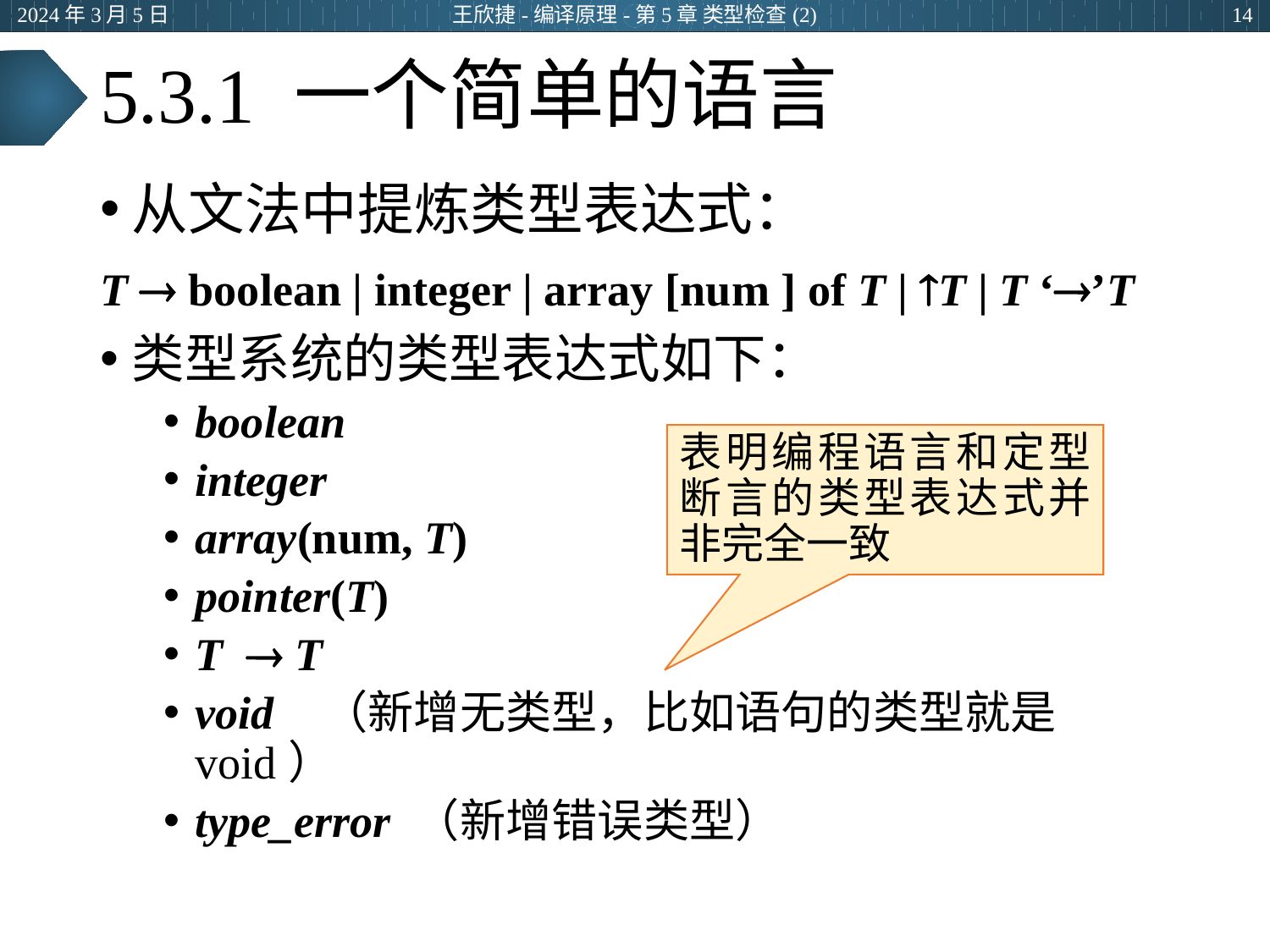

2024年3月5日
王欣捷-编译原理-第5章 类型检查(2)
14
# 5.3.1 一个简单的语言
从文法中提炼类型表达式：
T → boolean | integer | array [num ] of T | ↑T | T ‘→’T
类型系统的类型表达式如下：
boolean
integer
array(num, T)
pointer(T)
T  → T
void 	（新增无类型，比如语句的类型就是void）
type_error （新增错误类型）
表明编程语言和定型断言的类型表达式并非完全一致